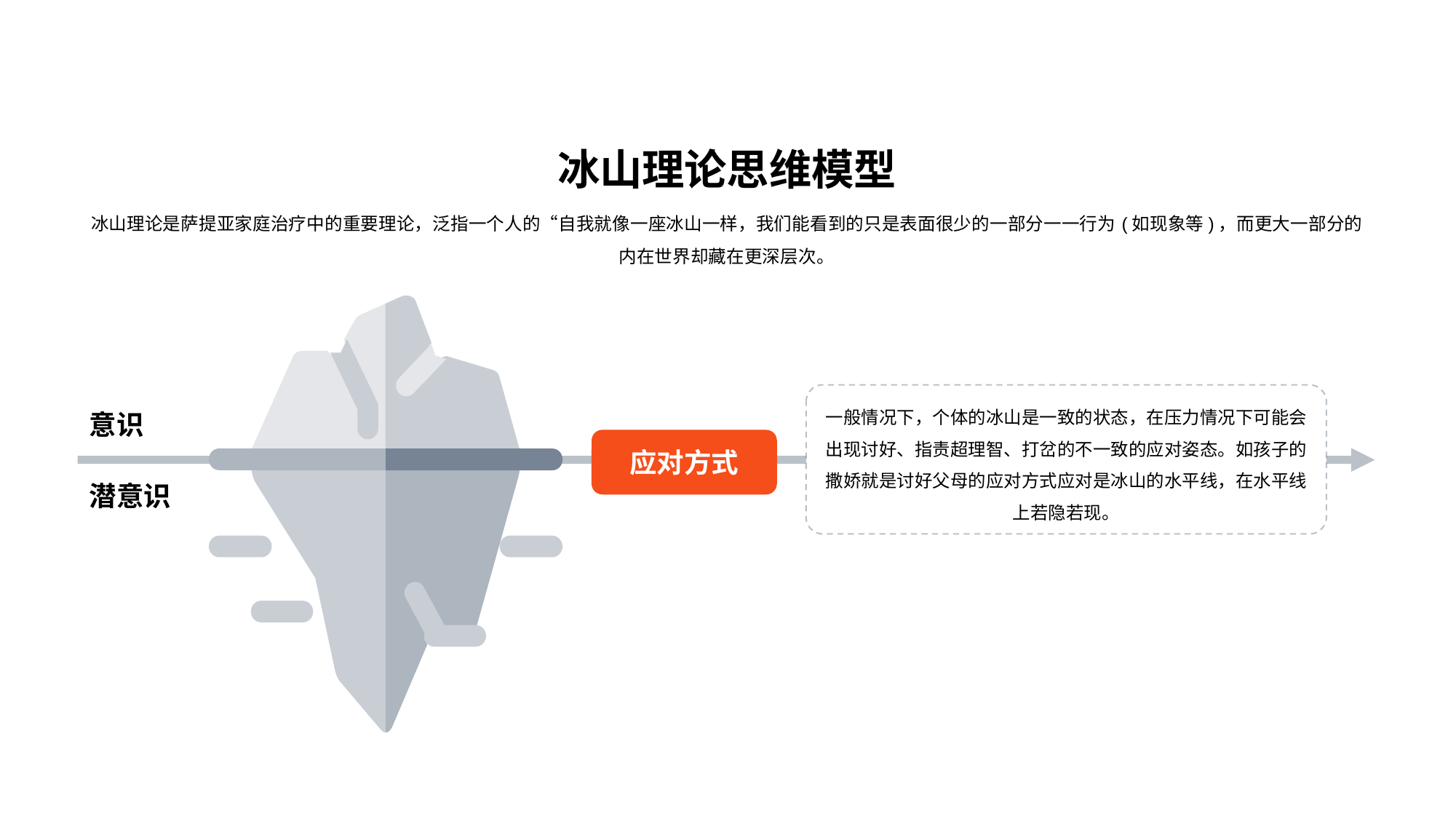

冰山理论思维模型
冰山理论是萨提亚家庭治疗中的重要理论，泛指一个人的“自我就像一座冰山一样，我们能看到的只是表面很少的一部分一一行为(如现象等)，而更大一部分的内在世界却藏在更深层次。

一般情况下，个体的冰山是一致的状态，在压力情况下可能会出现讨好、指责超理智、打岔的不一致的应对姿态。如孩子的撒娇就是讨好父母的应对方式应对是冰山的水平线，在水平线上若隐若现。
应对方式
意识
潜意识